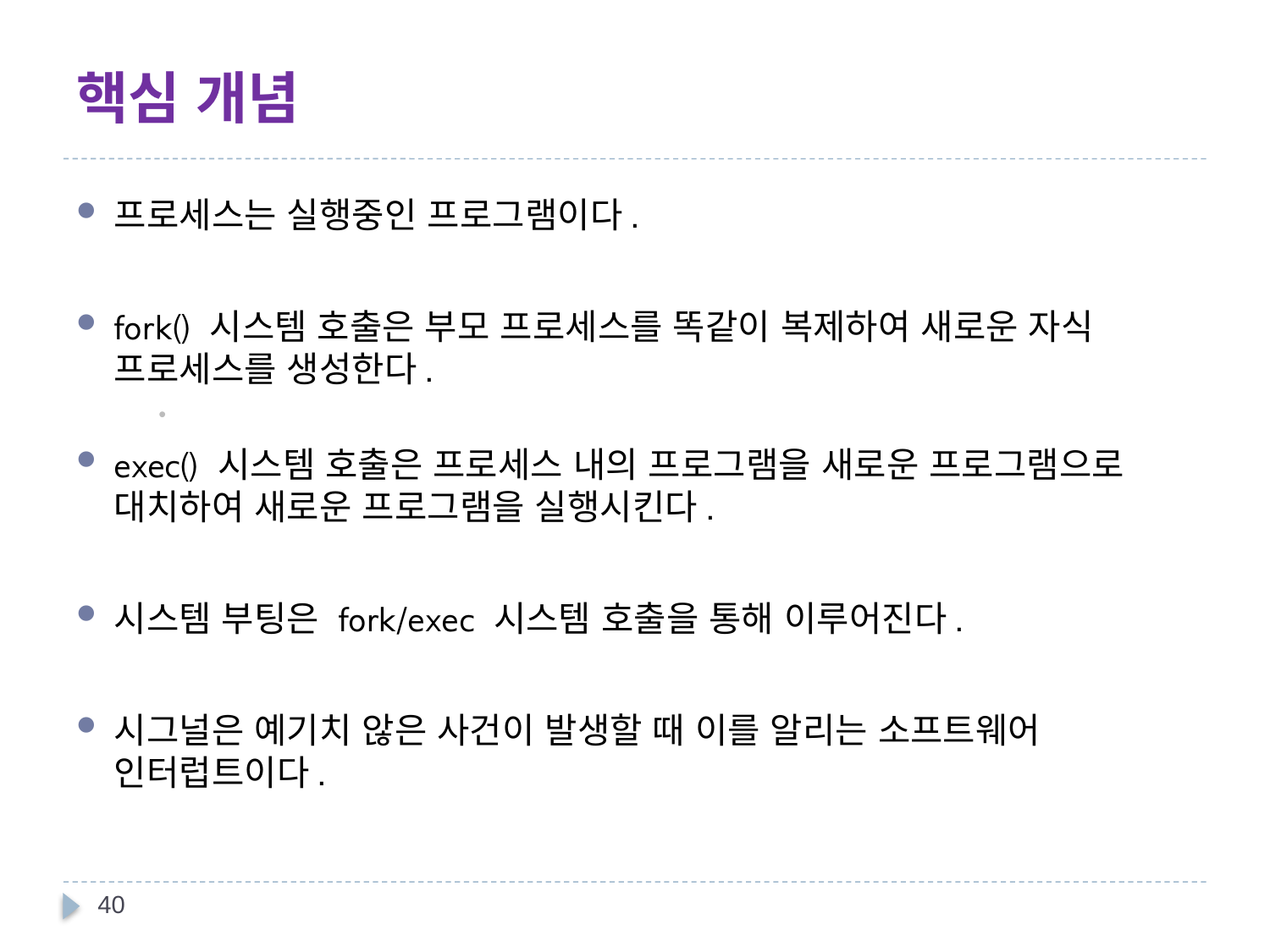

# 핵심 개념
프로세스는 실행중인 프로그램이다.

fork() 시스템 호출은 부모 프로세스를 똑같이 복제하여 새로운 자식 프로세스를 생성한다.

exec() 시스템 호출은 프로세스 내의 프로그램을 새로운 프로그램으로 대치하여 새로운 프로그램을 실행시킨다.

시스템 부팅은 fork/exec 시스템 호출을 통해 이루어진다.

시그널은 예기치 않은 사건이 발생할 때 이를 알리는 소프트웨어 인터럽트이다.
40